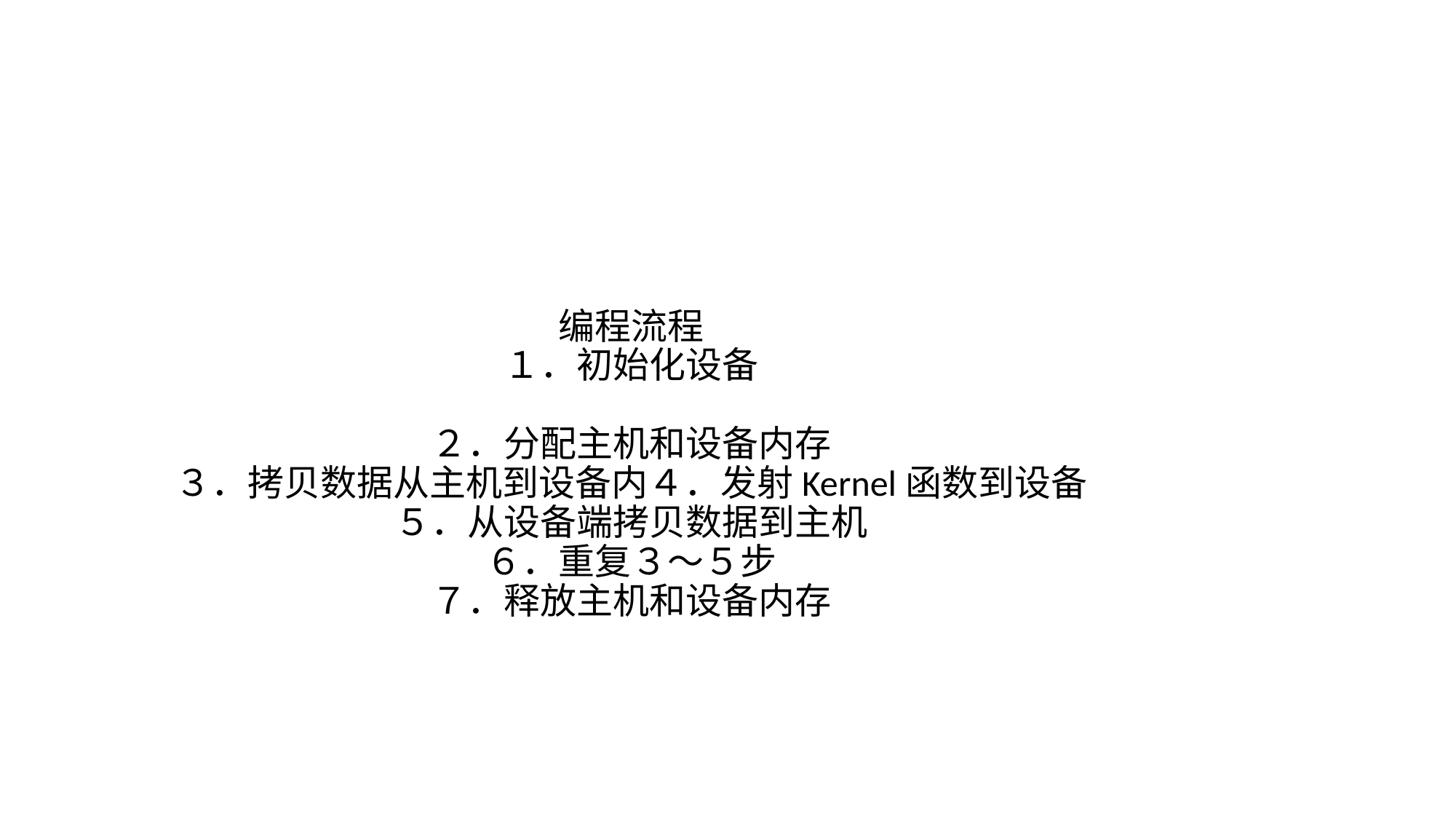

# 编程流程 １．初始化设备 ２．分配主机和设备内存 ３．拷贝数据从主机到设备内４．发射Kernel函数到设备 ５．从设备端拷贝数据到主机 ６．重复３～５步 ７．释放主机和设备内存